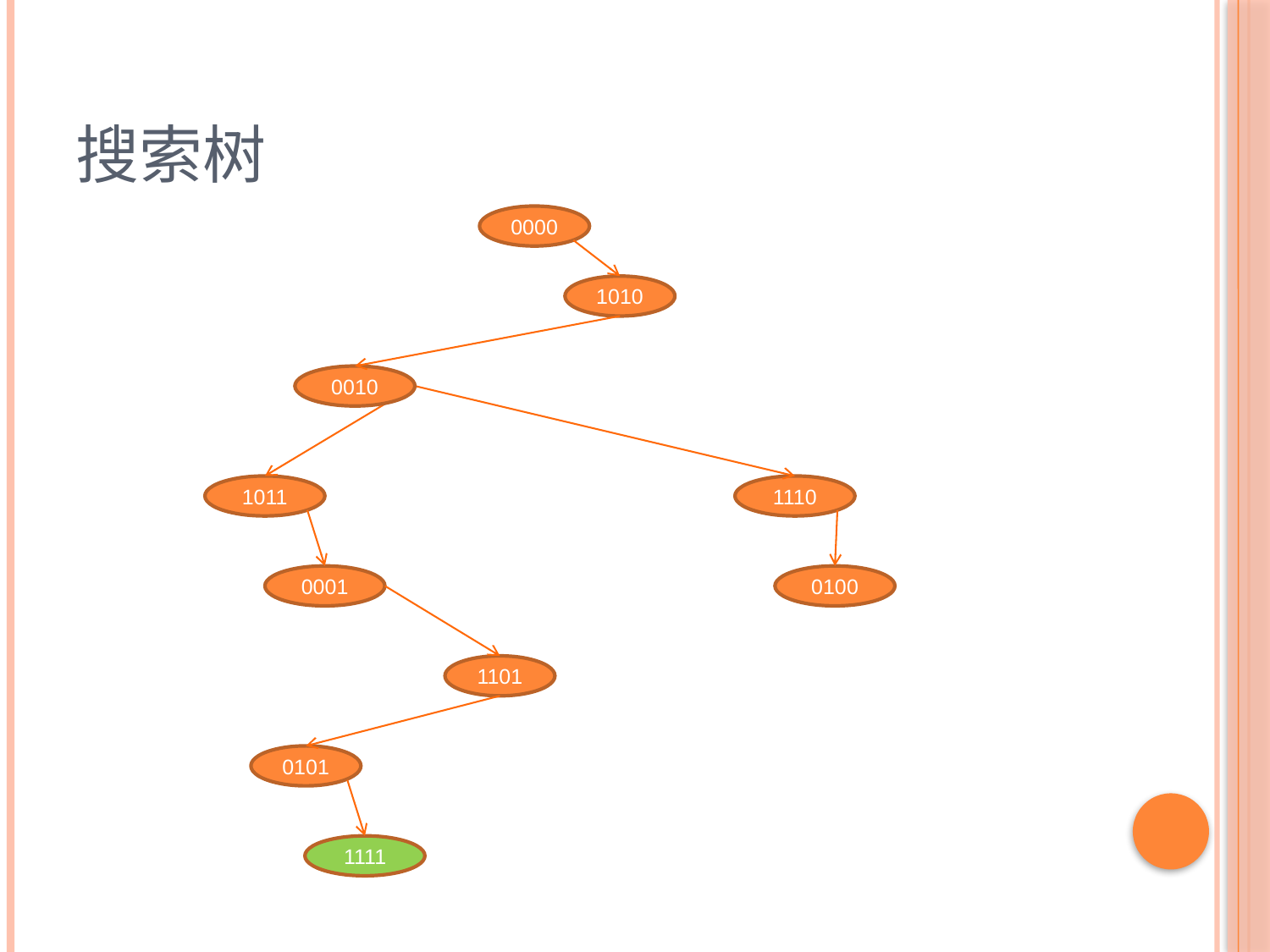

# 搜索树
0000
1010
0010
1011
1110
0001
0100
1101
0101
1111